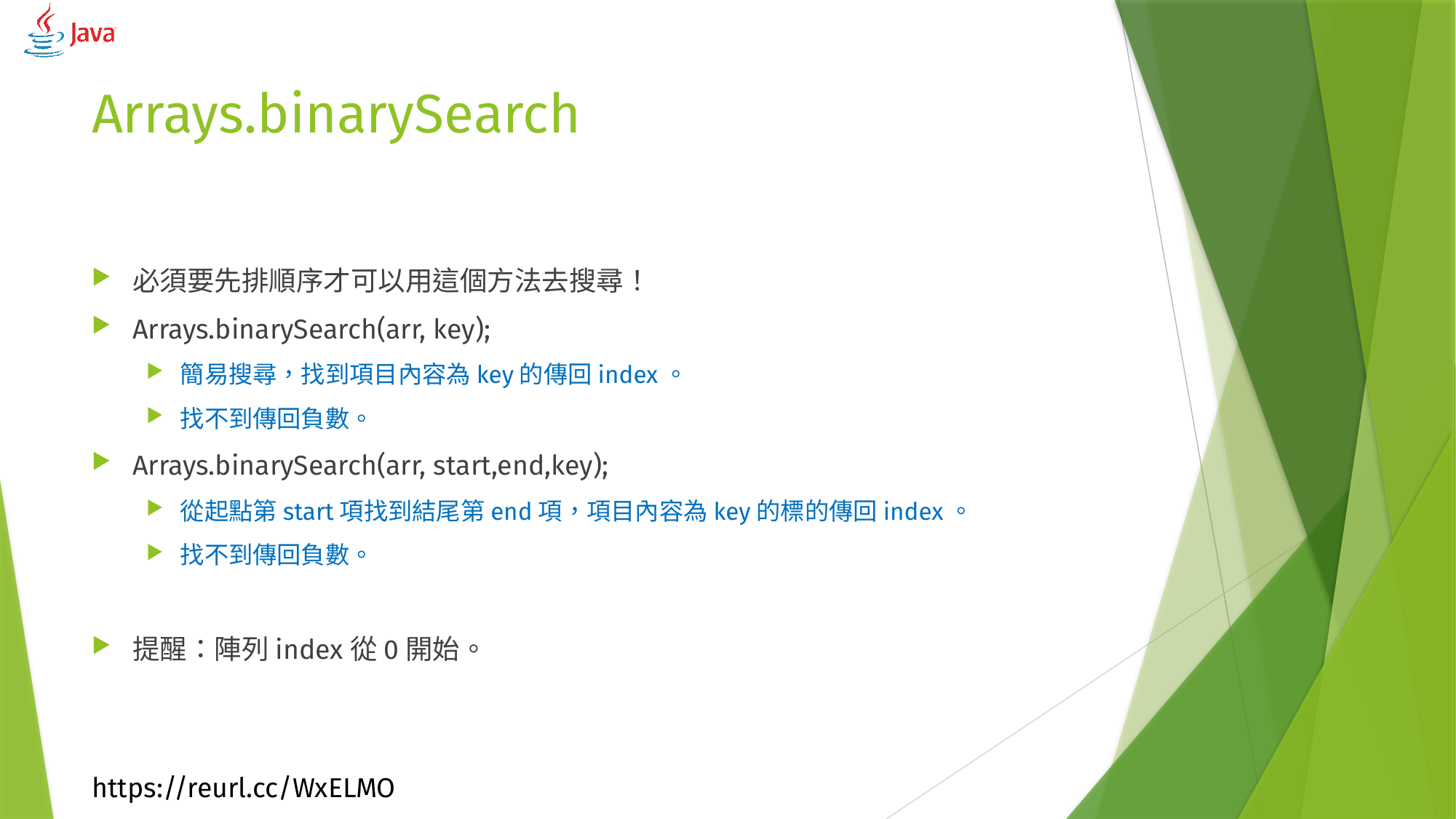

# Arrays.binarySearch
必須要先排順序才可以用這個方法去搜尋！
Arrays.binarySearch(arr, key);
簡易搜尋，找到項目內容為key的傳回index。
找不到傳回負數。
Arrays.binarySearch(arr, start,end,key);
從起點第start項找到結尾第end項，項目內容為key的標的傳回index。
找不到傳回負數。

提醒：陣列index從0開始。